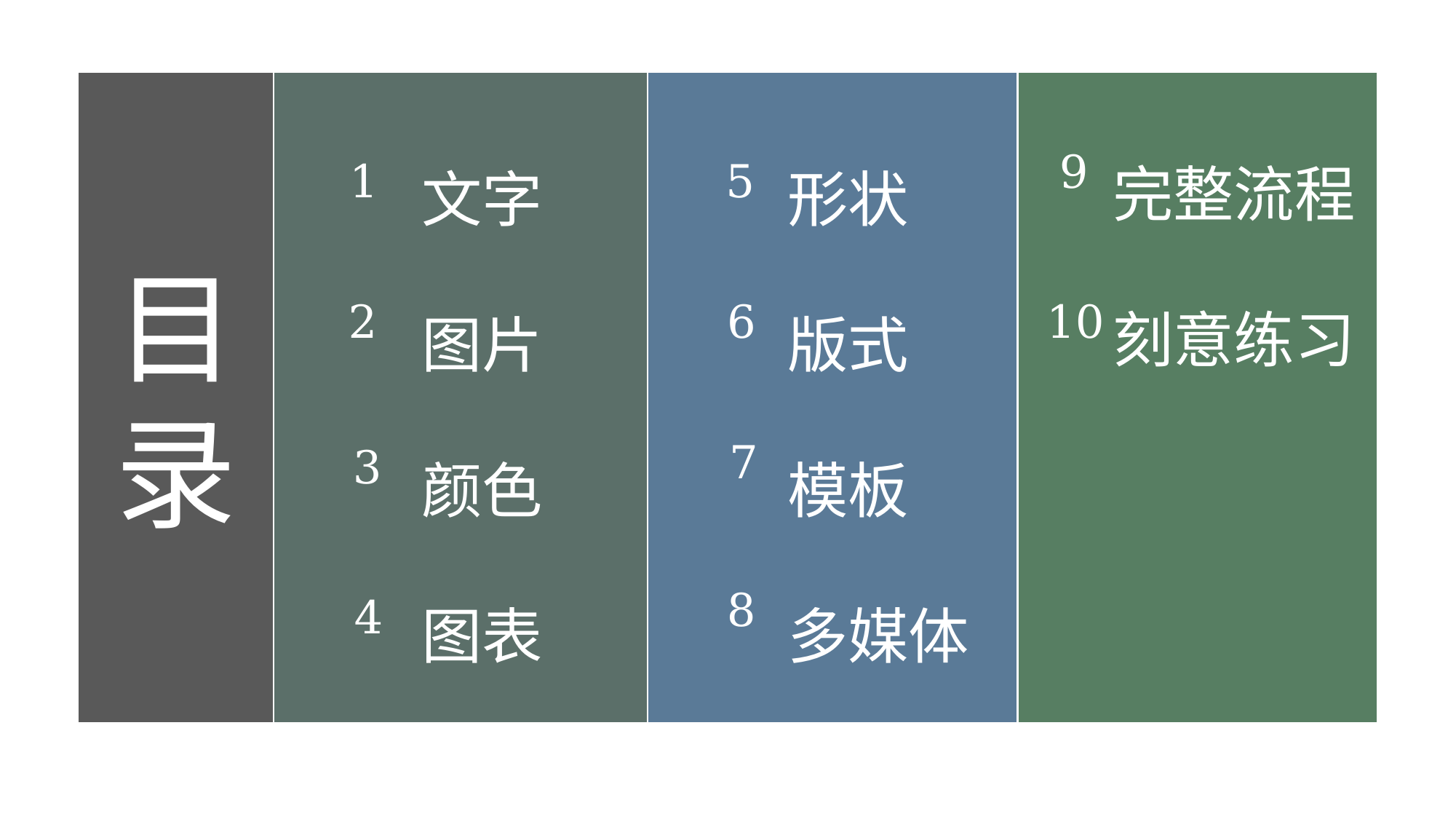

目
录

1
完整流程
刻意练习
文字
图片
颜色
图表
形状
版式
模板
多媒体
9
1
5
2
6
10
7
3
8
4